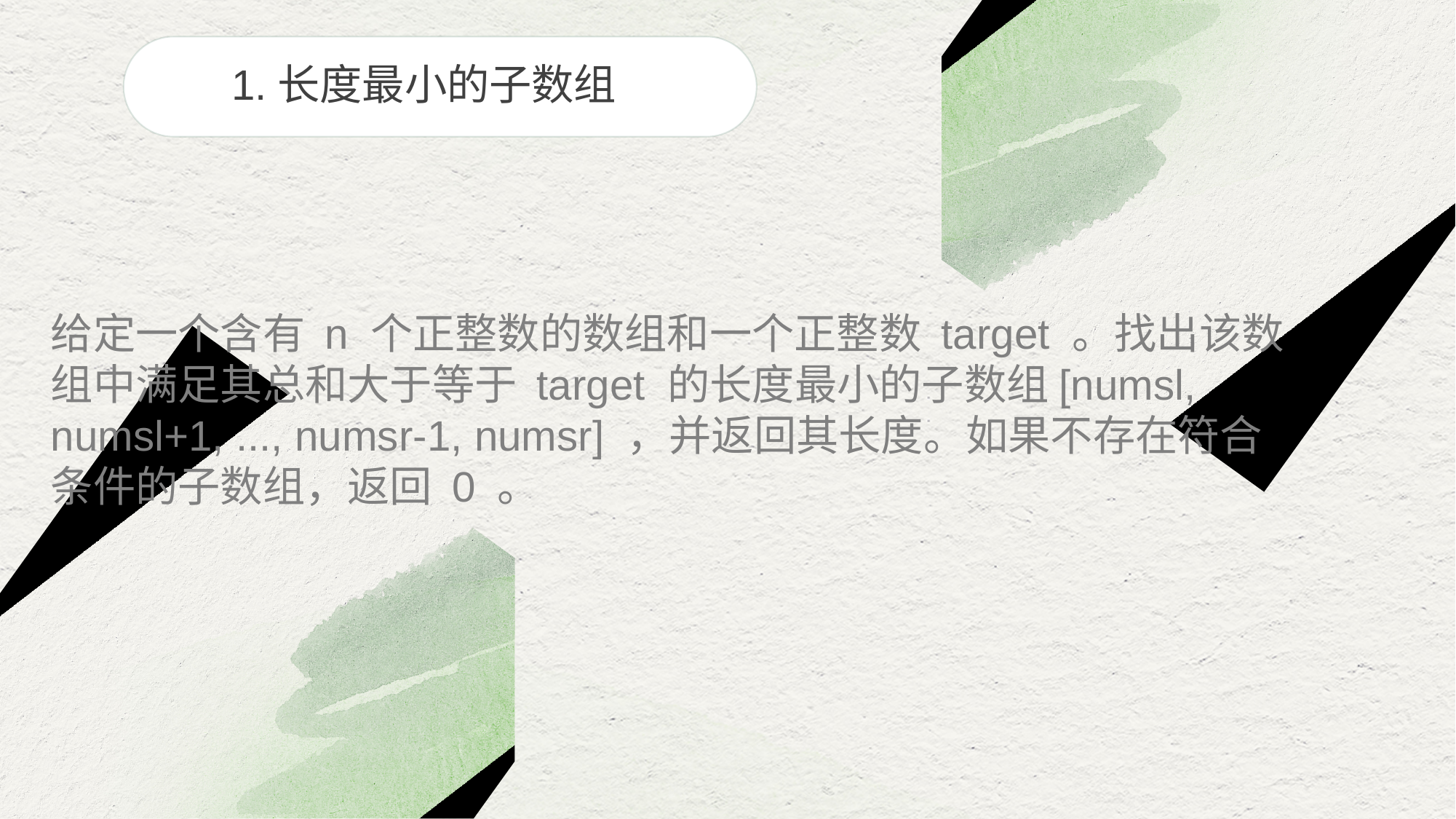

1.长度最小的子数组

给定一个含有 n 个正整数的数组和一个正整数 target 。找出该数组中满足其总和大于等于 target 的长度最小的子数组[numsl, numsl+1, ..., numsr-1, numsr] ，并返回其长度。如果不存在符合条件的子数组，返回 0 。